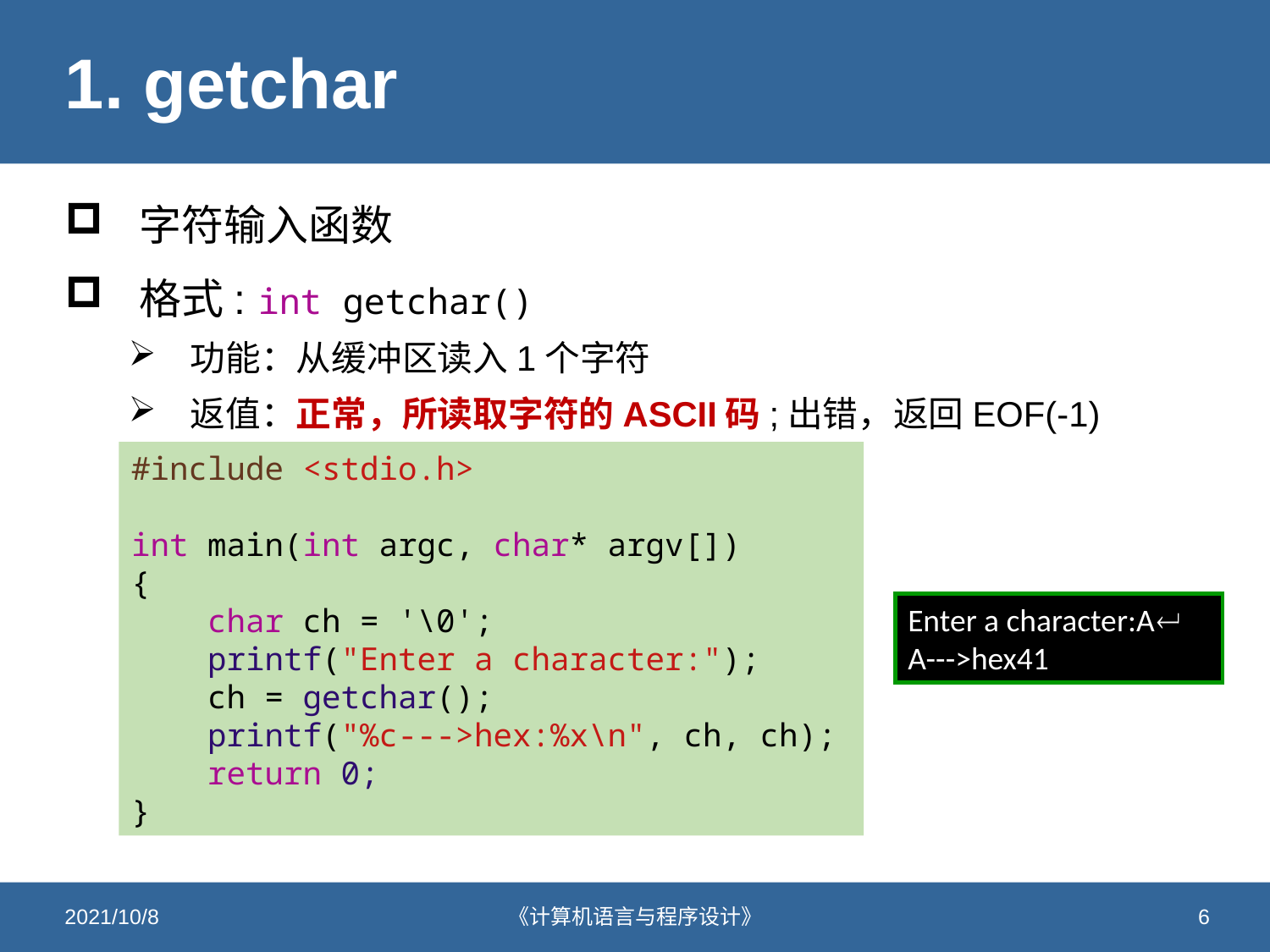

# 1. getchar
字符输入函数
格式: int getchar()
功能：从缓冲区读入1个字符
返值：正常，所读取字符的ASCII码;出错，返回EOF(-1)
#include <stdio.h>
int main(int argc, char* argv[])
{
    char ch = '\0';
    printf("Enter a character:");
    ch = getchar();
    printf("%c--->hex:%x\n", ch, ch);
    return 0;
}
Enter a character:A↵
A--->hex41
2021/10/8
《计算机语言与程序设计》
6